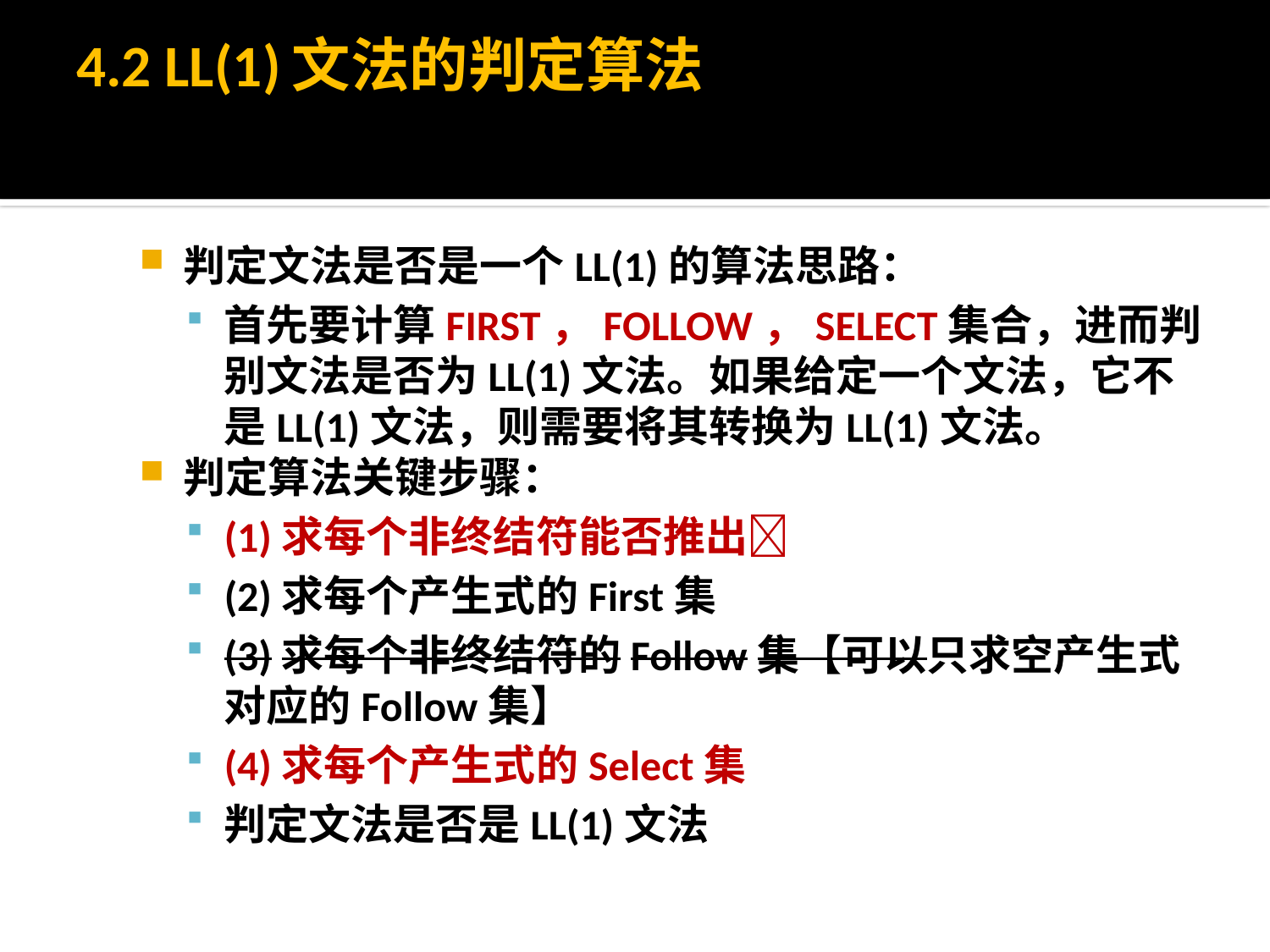

# 4.2 LL(1)文法的判定算法
判定文法是否是一个LL(1)的算法思路：
首先要计算FIRST，FOLLOW，SELECT集合，进而判别文法是否为LL(1)文法。如果给定一个文法，它不是LL(1)文法，则需要将其转换为LL(1)文法。
判定算法关键步骤：
(1)求每个非终结符能否推出ε
(2)求每个产生式的First集
(3)求每个非终结符的Follow集【可以只求空产生式对应的Follow集】
(4)求每个产生式的Select集
判定文法是否是LL(1)文法